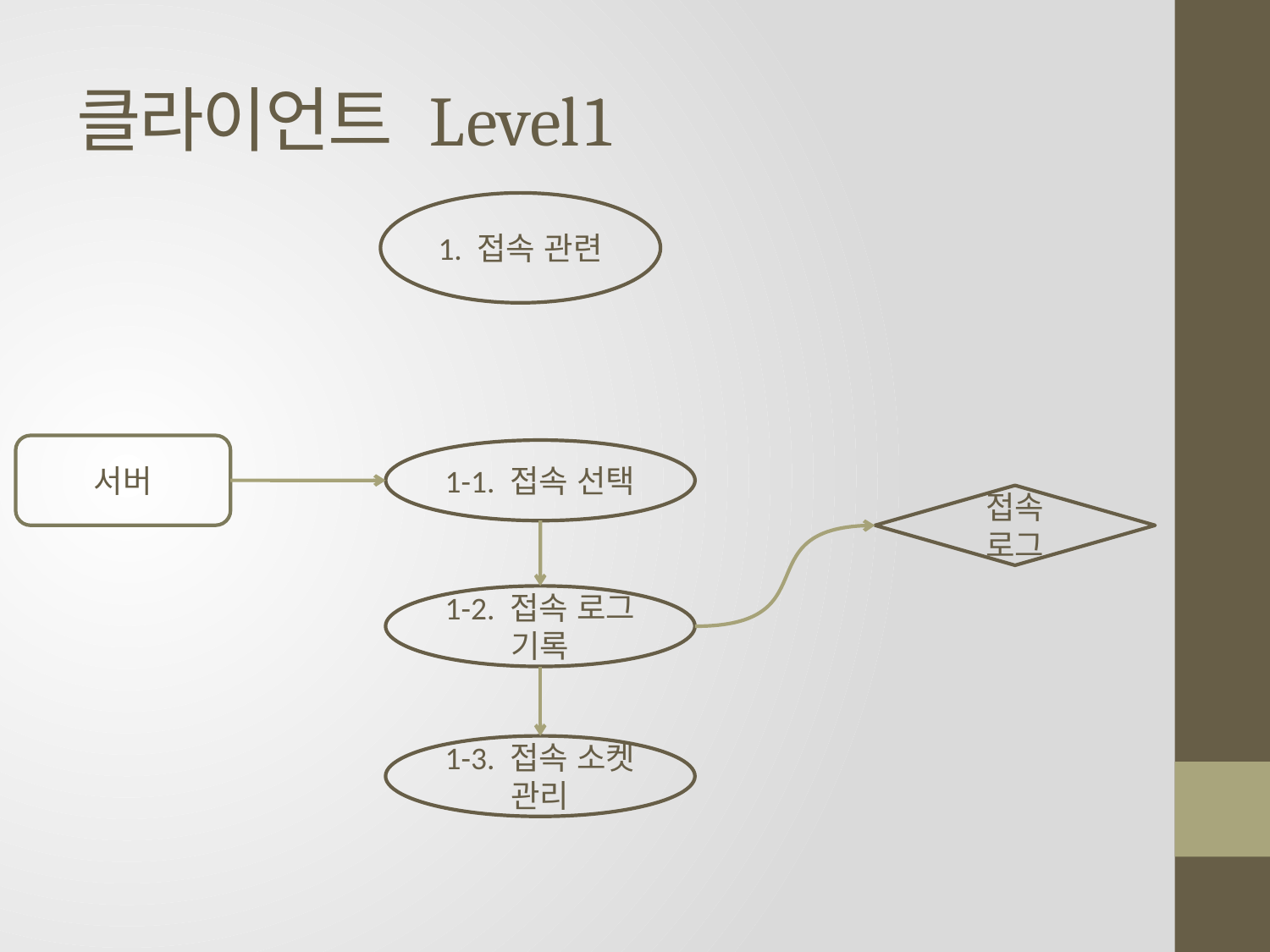

# 클라이언트 Level1
1. 접속 관련
서버
1-1. 접속 선택
접속
로그
1-2. 접속 로그
기록
1-3. 접속 소켓
관리